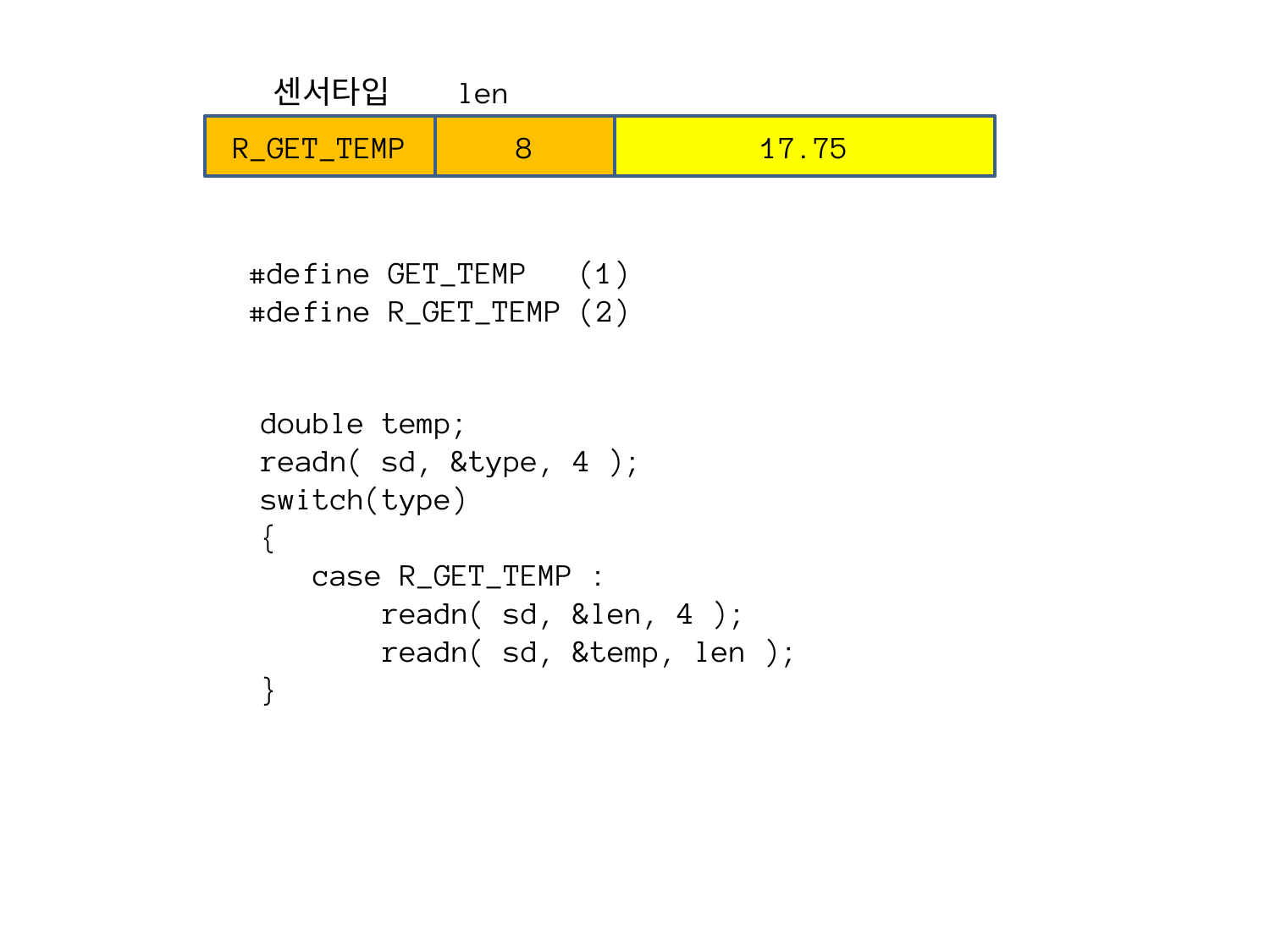

센서타입
len
R_GET_TEMP
8
17.75
#define GET_TEMP   (1)
#define R_GET_TEMP (2)
double temp;
readn( sd, &type, 4 );
switch(type)
{
   case R_GET_TEMP :
       readn( sd, &len, 4 );
       readn( sd, &temp, len );
}